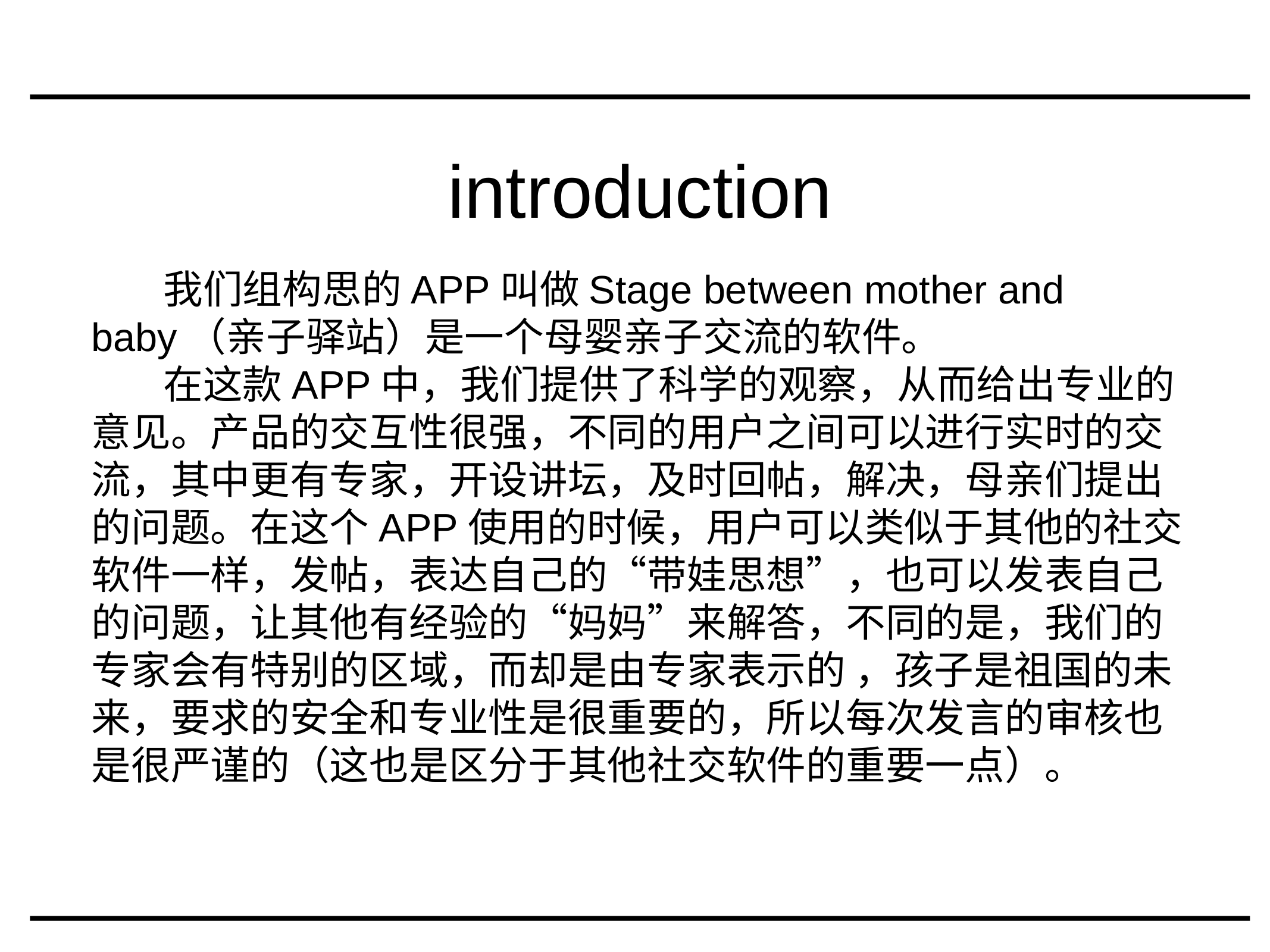

introduction
       我们组构思的APP叫做Stage between mother and baby（亲子驿站）是一个母婴亲子交流的软件。
       在这款APP中，我们提供了科学的观察，从而给出专业的意见。产品的交互性很强，不同的用户之间可以进行实时的交流，其中更有专家，开设讲坛，及时回帖，解决，母亲们提出的问题。在这个APP使用的时候，用户可以类似于其他的社交软件一样，发帖，表达自己的“带娃思想”，也可以发表自己的问题，让其他有经验的“妈妈”来解答，不同的是，我们的专家会有特别的区域，而却是由专家表示的 ，孩子是祖国的未来，要求的安全和专业性是很重要的，所以每次发言的审核也是很严谨的（这也是区分于其他社交软件的重要一点）。